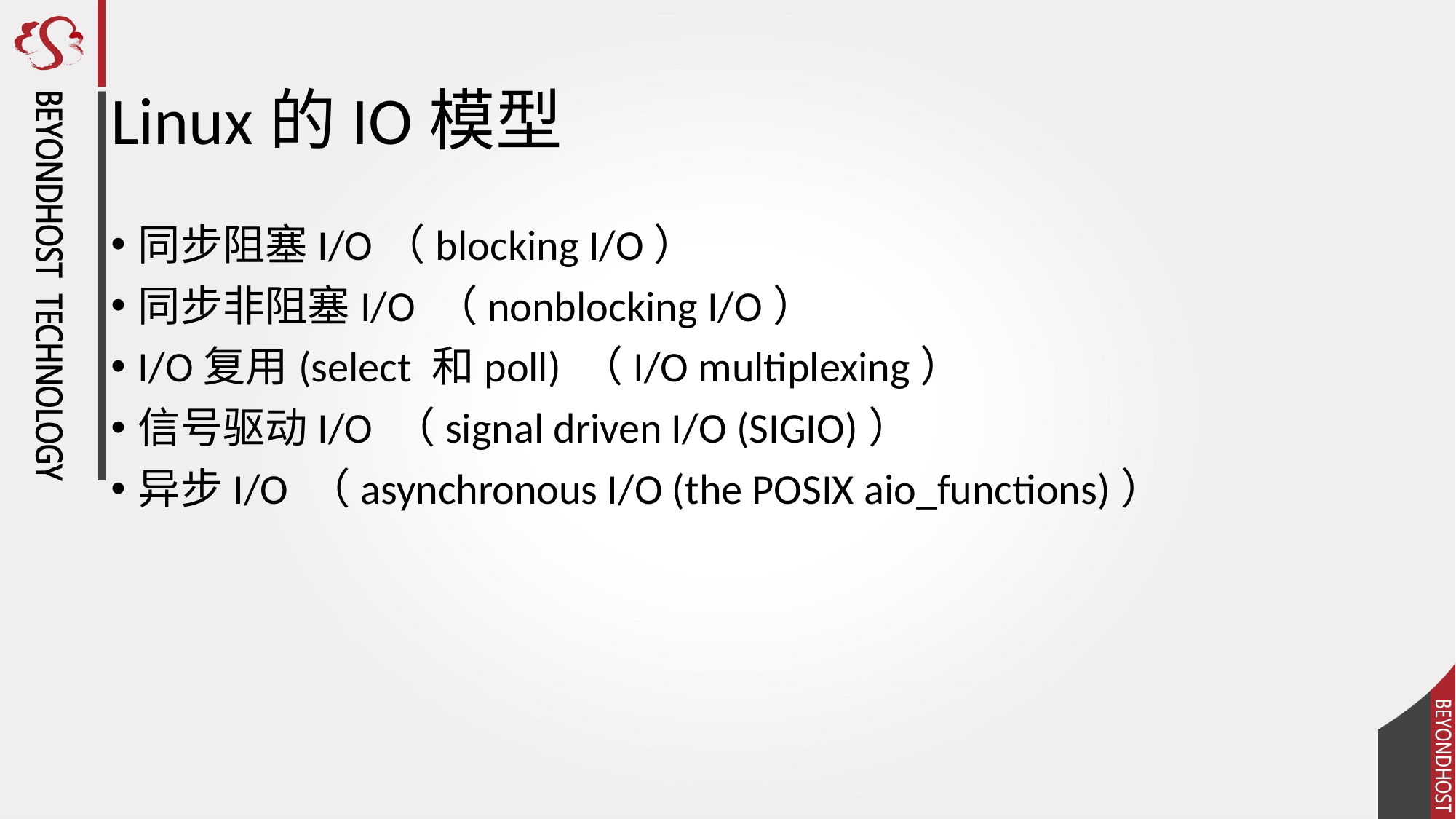

# Linux的IO模型
同步阻塞I/O（blocking I/O）
同步非阻塞I/O （nonblocking I/O）
I/O复用(select 和poll) （I/O multiplexing）
信号驱动I/O （signal driven I/O (SIGIO)）
异步I/O （asynchronous I/O (the POSIX aio_functions)）